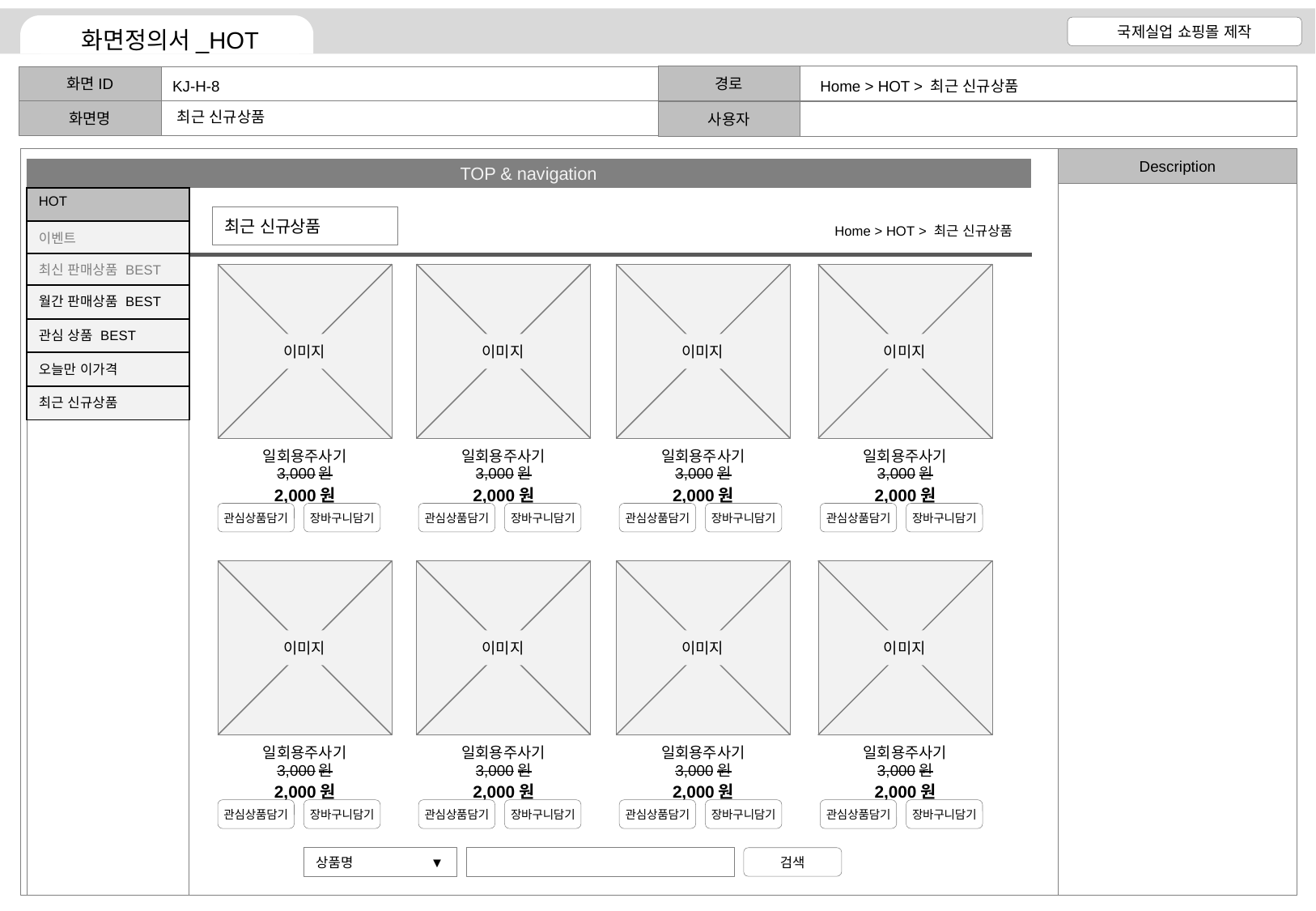

KJ-H-8
Home > HOT > 최근 신규상품
최근 신규상품

최근 신규상품
Home > HOT > 최근 신규상품

이미지
일회용주사기
3,000원
2,000원

이미지
일회용주사기
3,000원
2,000원

이미지
일회용주사기
3,000원
2,000원

이미지
일회용주사기
3,000원
2,000원
관심상품담기
장바구니담기
관심상품담기
장바구니담기
관심상품담기
장바구니담기
관심상품담기
장바구니담기

이미지
일회용주사기
3,000원
2,000원

이미지
일회용주사기
3,000원
2,000원

이미지
일회용주사기
3,000원
2,000원

이미지
일회용주사기
3,000원
2,000원
관심상품담기
장바구니담기
관심상품담기
장바구니담기
관심상품담기
장바구니담기
관심상품담기
장바구니담기
상품명
▼

검색